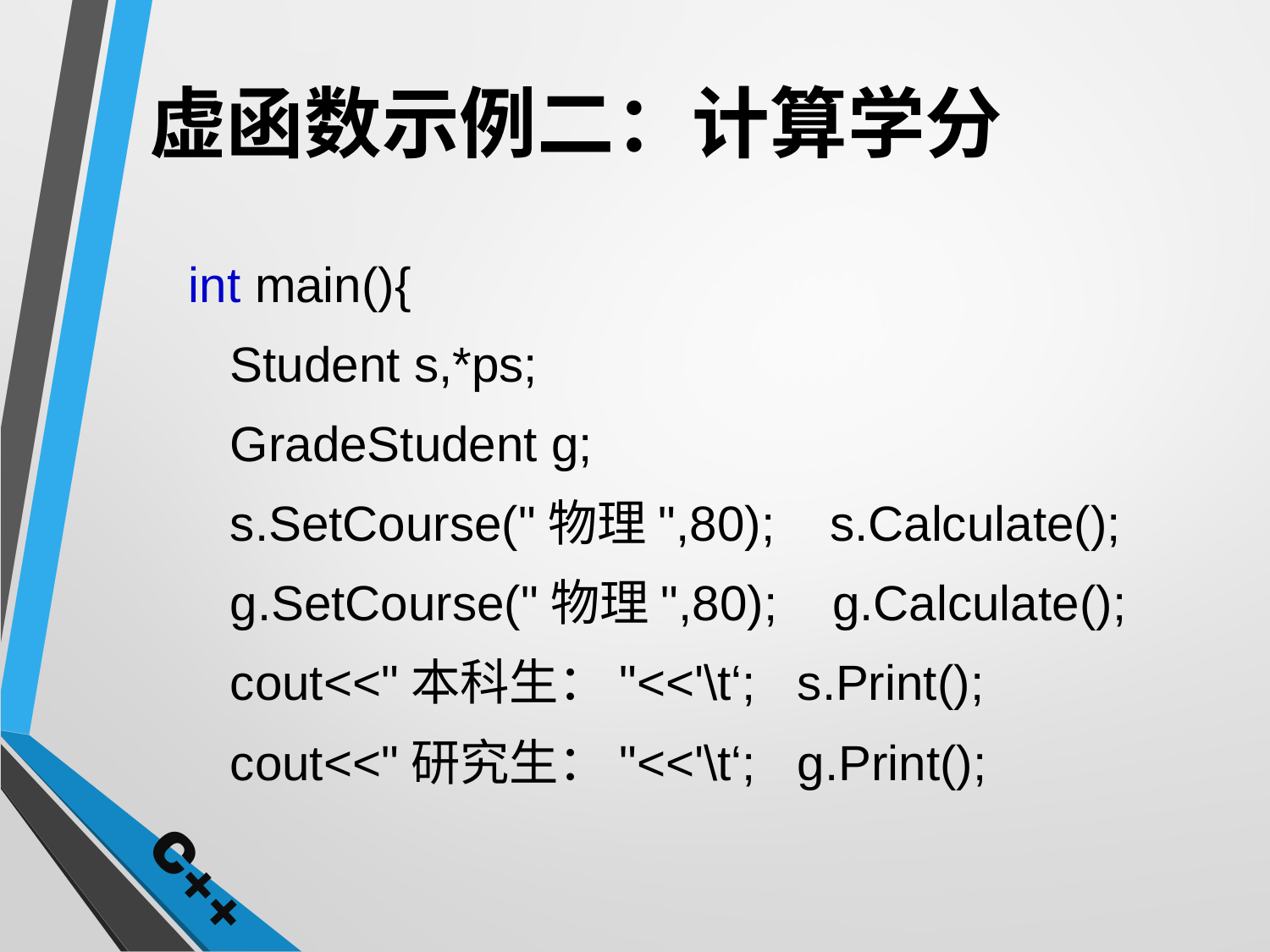

# 虚函数示例二：计算学分
	int main(){
	   Student s,*ps;
	   GradeStudent g;
	   s.SetCourse("物理",80);    s.Calculate();
	   g.SetCourse("物理",80);    g.Calculate();
	   cout<<"本科生："<<'\t‘;   s.Print();
	   cout<<"研究生："<<'\t‘;   g.Print();